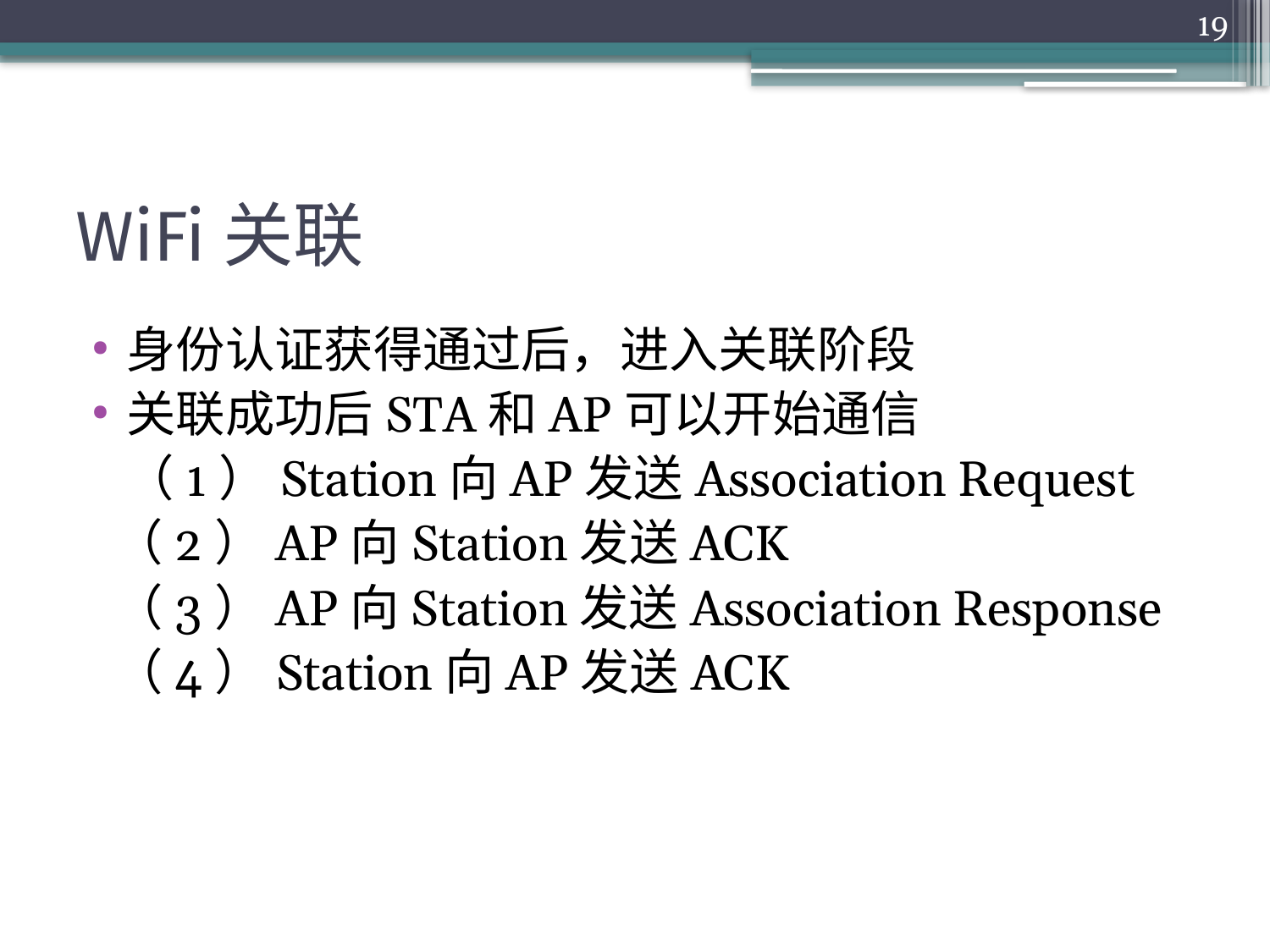

19
# WiFi关联
身份认证获得通过后，进入关联阶段
关联成功后STA和AP可以开始通信
  （1）Station向AP发送Association Request
 （2）AP向Station发送ACK
 （3）AP向Station发送Association Response
 （4）Station向AP发送ACK